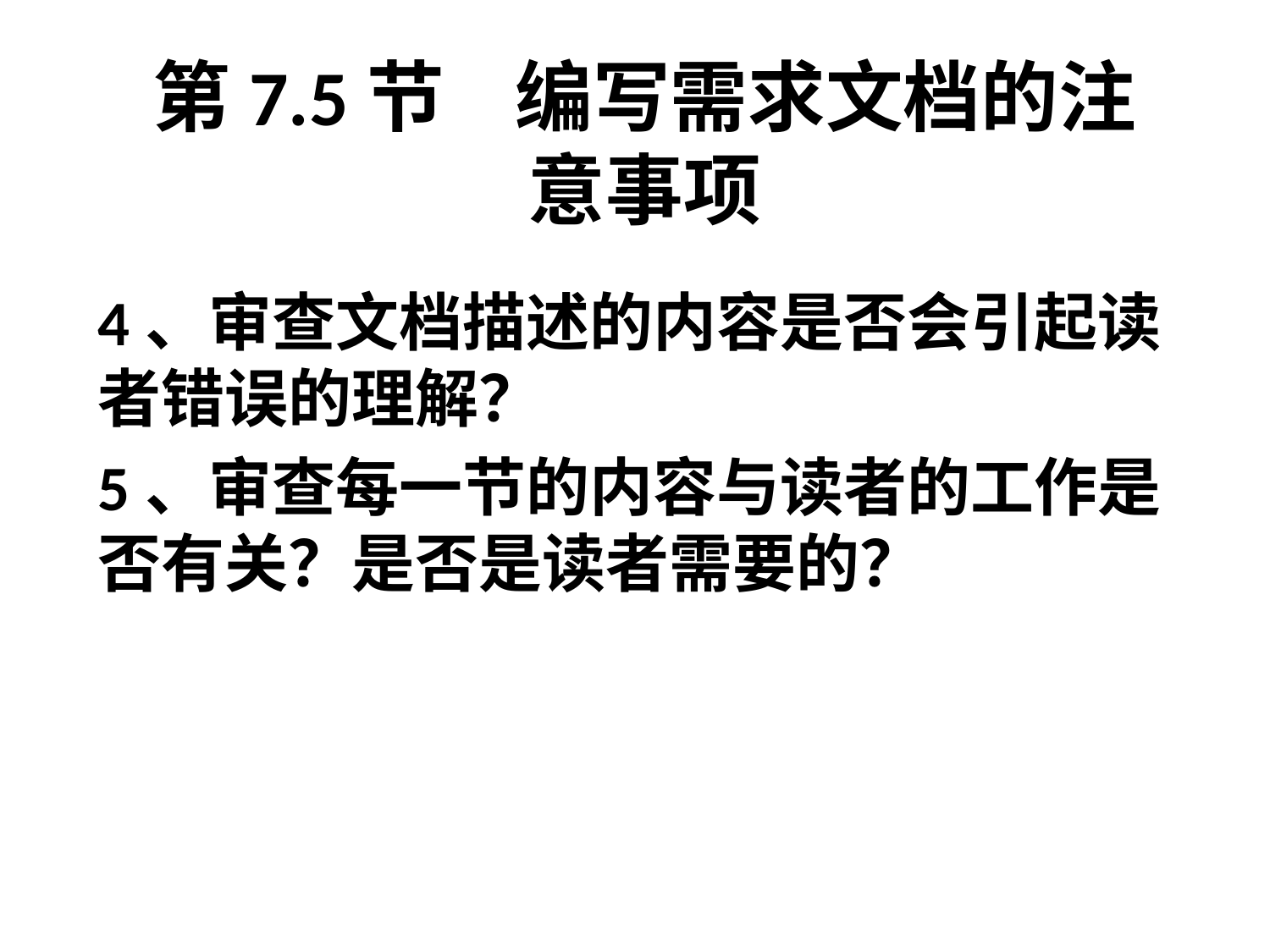

# 第7.5节    编写需求文档的注意事项
4、审查文档描述的内容是否会引起读者错误的理解？
5、审查每一节的内容与读者的工作是否有关？是否是读者需要的？